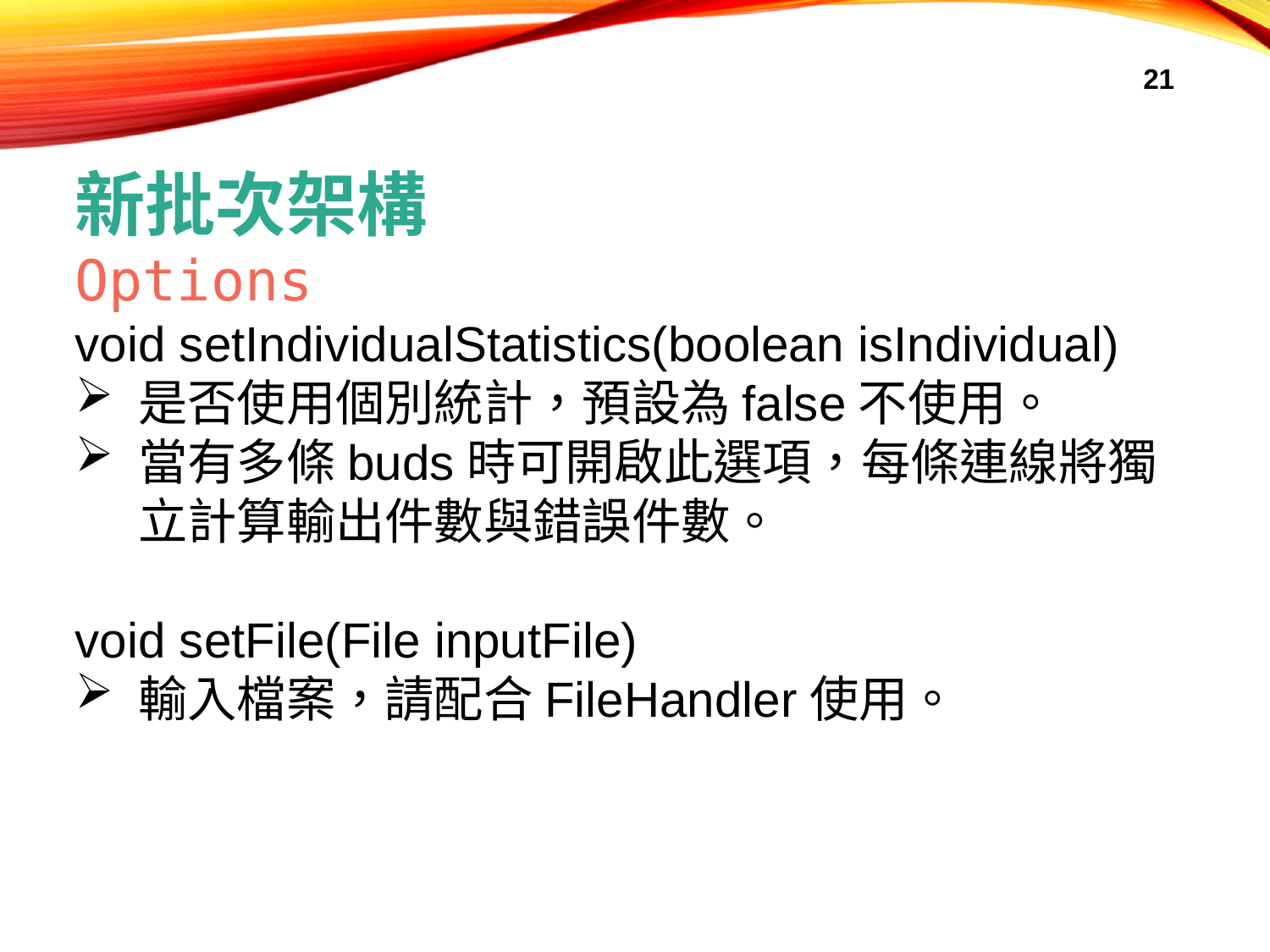

21
新批次架構
Options
void setIndividualStatistics(boolean isIndividual)
是否使用個別統計，預設為false不使用。
當有多條buds時可開啟此選項，每條連線將獨立計算輸出件數與錯誤件數。

void setFile(File inputFile)
輸入檔案，請配合FileHandler使用。